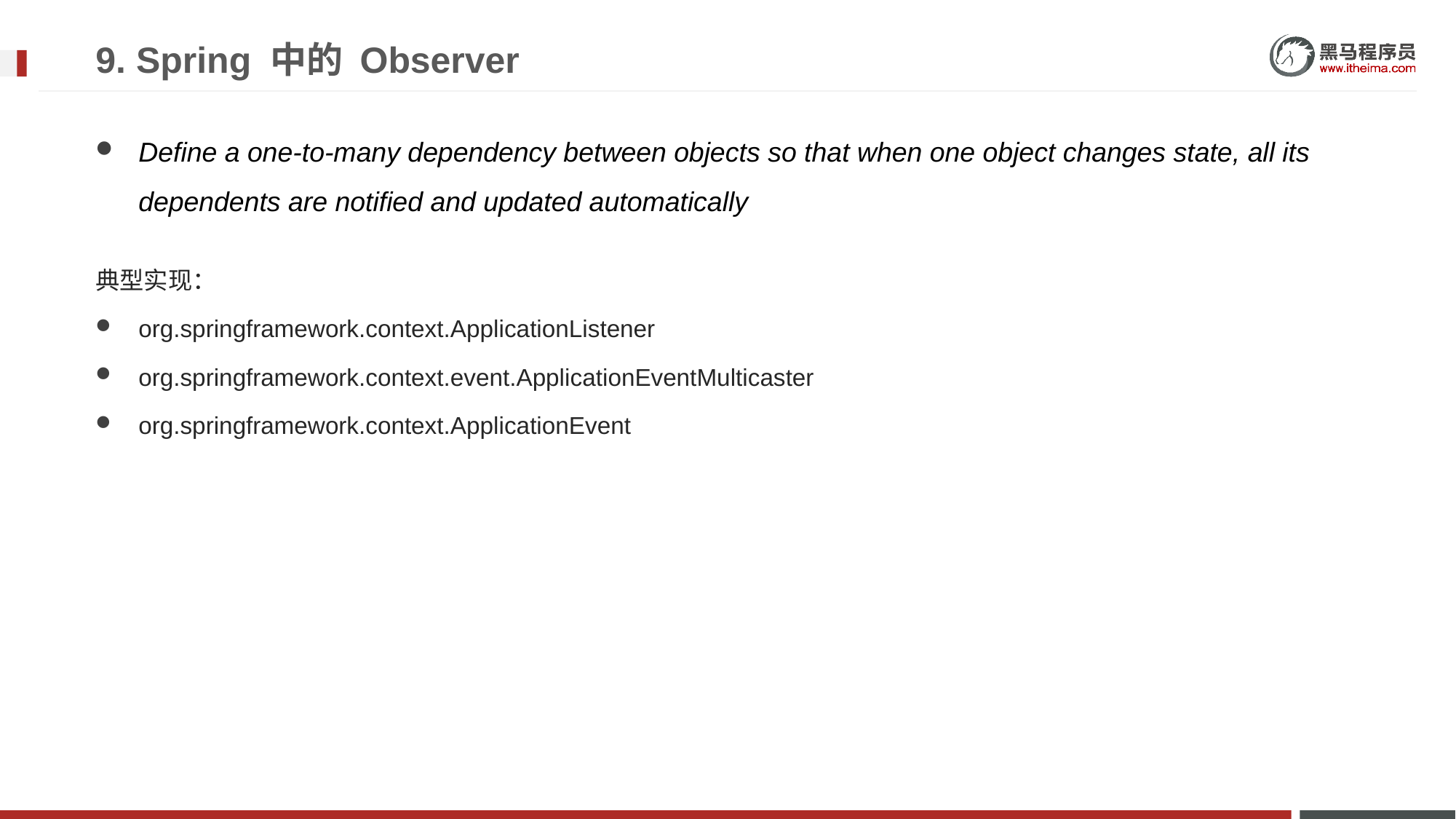

# 9. Spring 中的 Observer
Define a one-to-many dependency between objects so that when one object changes state, all its dependents are notified and updated automatically
典型实现：
org.springframework.context.ApplicationListener
org.springframework.context.event.ApplicationEventMulticaster
org.springframework.context.ApplicationEvent